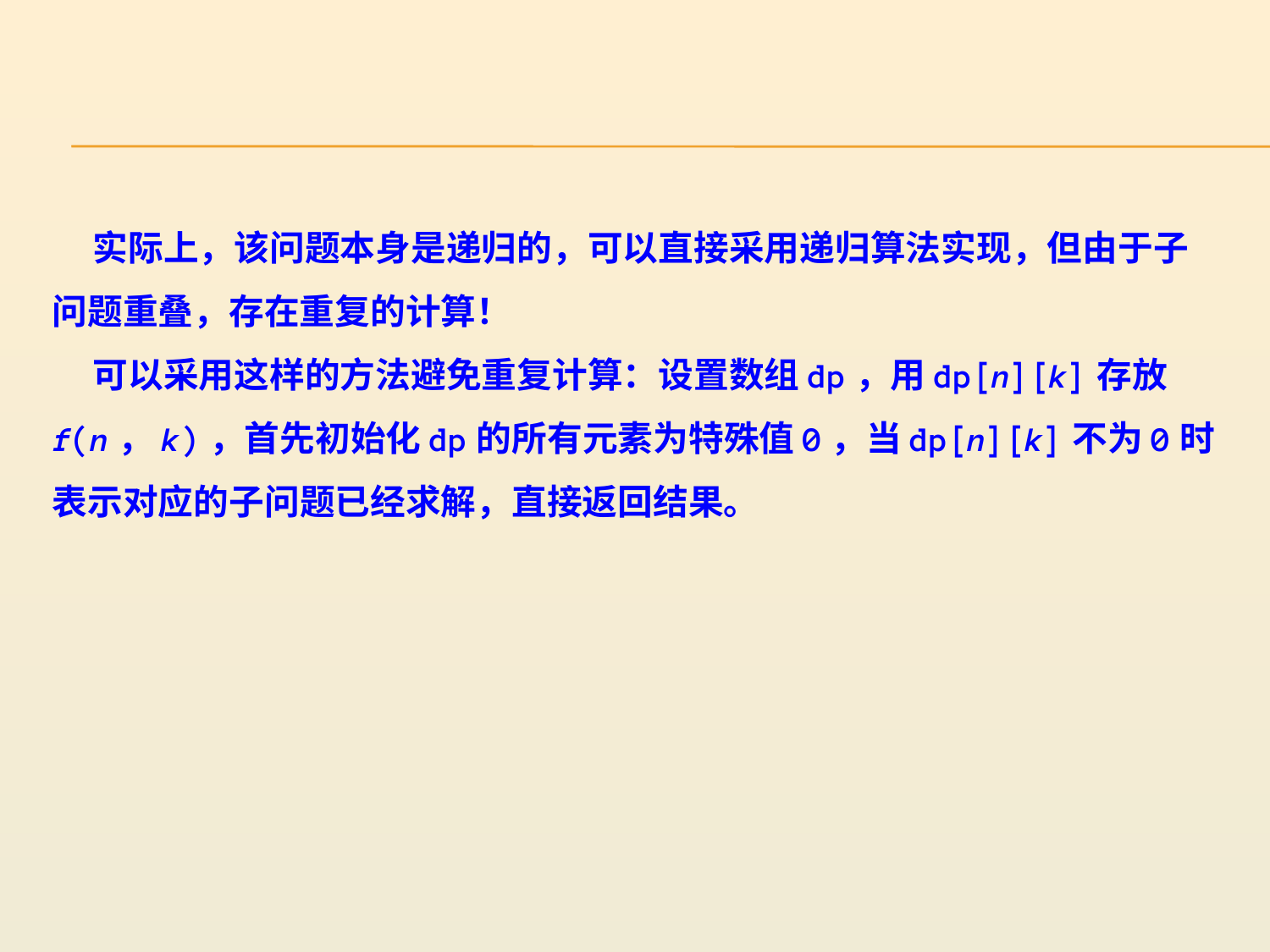

实际上，该问题本身是递归的，可以直接采用递归算法实现，但由于子问题重叠，存在重复的计算！
    可以采用这样的方法避免重复计算：设置数组dp，用dp[n][k]存放f(n，k)，首先初始化dp的所有元素为特殊值0，当dp[n][k]不为0时表示对应的子问题已经求解，直接返回结果。